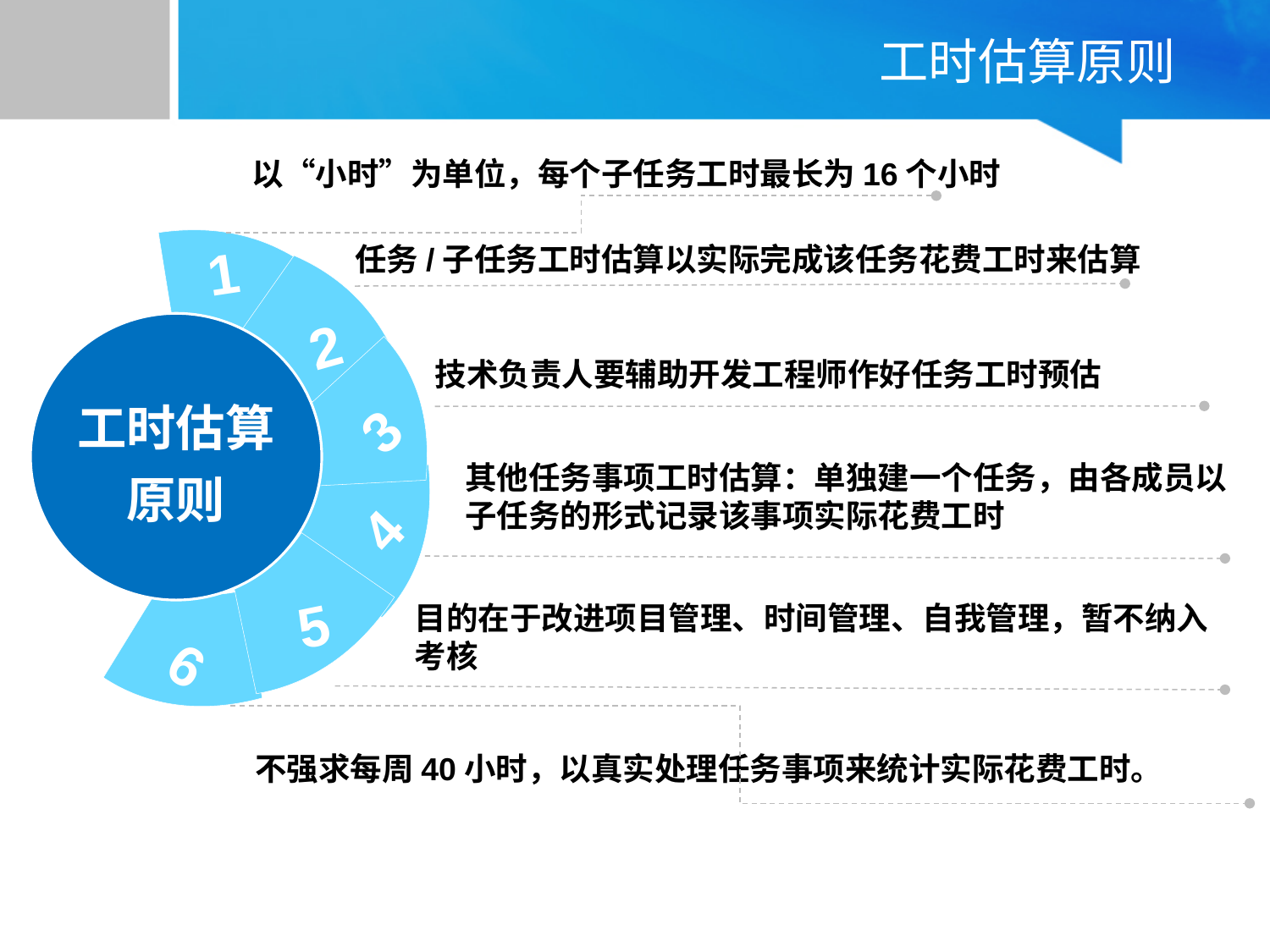

工时估算原则
以“小时”为单位，每个子任务工时最长为16个小时
任务/子任务工时估算以实际完成该任务花费工时来估算
1
2

工时估算原则
技术负责人要辅助开发工程师作好任务工时预估
3

4
其他任务事项工时估算：单独建一个任务，由各成员以子任务的形式记录该事项实际花费工时
5

6
目的在于改进项目管理、时间管理、自我管理，暂不纳入考核

不强求每周40小时，以真实处理任务事项来统计实际花费工时。